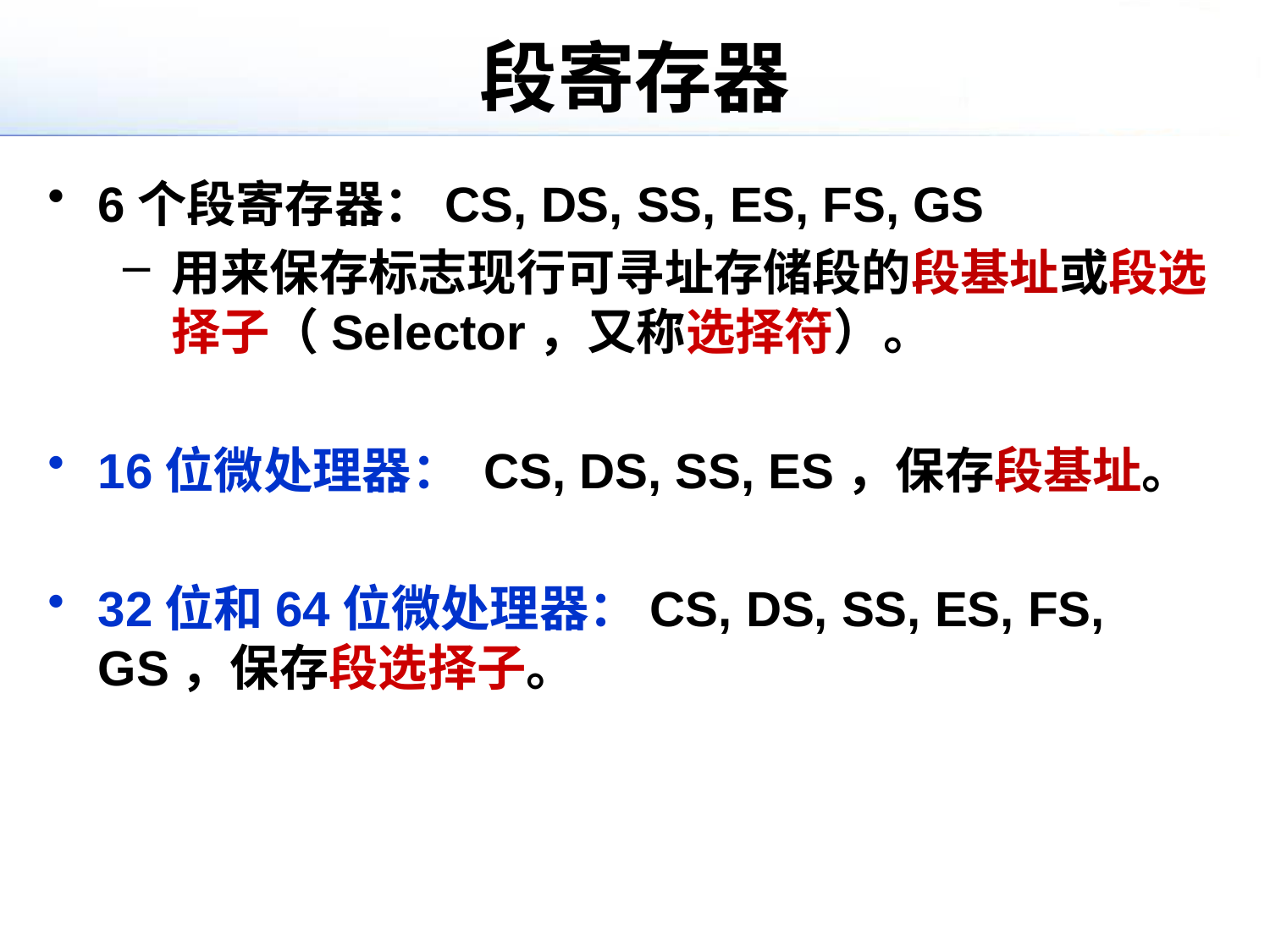

# 段寄存器
6个段寄存器：CS, DS, SS, ES, FS, GS
用来保存标志现行可寻址存储段的段基址或段选择子（Selector，又称选择符）。

16位微处理器： CS, DS, SS, ES，保存段基址。

32位和64位微处理器：CS, DS, SS, ES, FS, GS，保存段选择子。